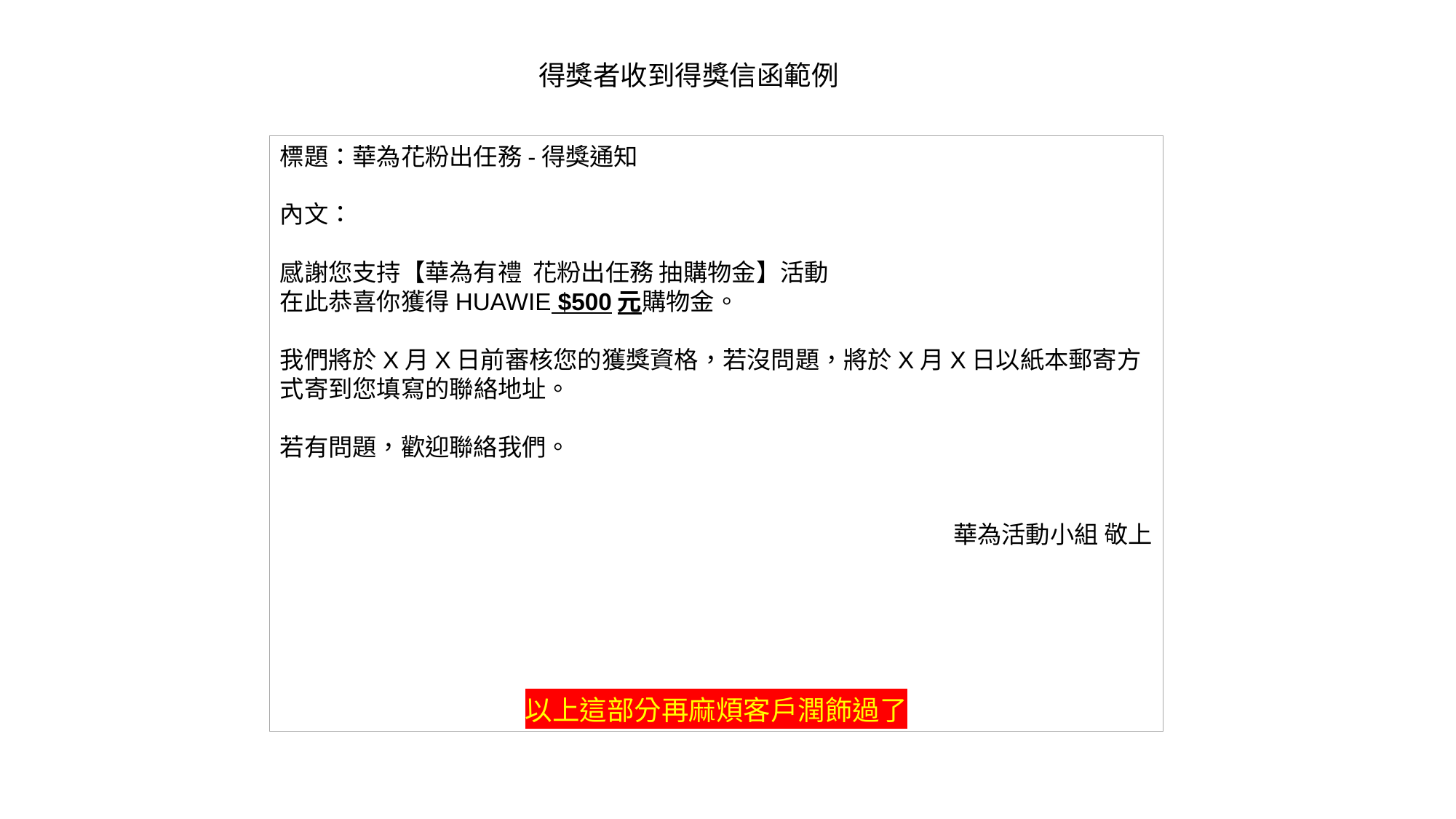

得獎者收到得獎信函範例
標題：華為花粉出任務-得獎通知
內文：

感謝您支持【華為有禮  花粉出任務 抽購物金】活動
在此恭喜你獲得HUAWIE $500元購物金。

我們將於X月X日前審核您的獲獎資格，若沒問題，將於X月X日以紙本郵寄方式寄到您填寫的聯絡地址。

若有問題，歡迎聯絡我們。

華為活動小組 敬上

以上這部分再麻煩客戶潤飾過了